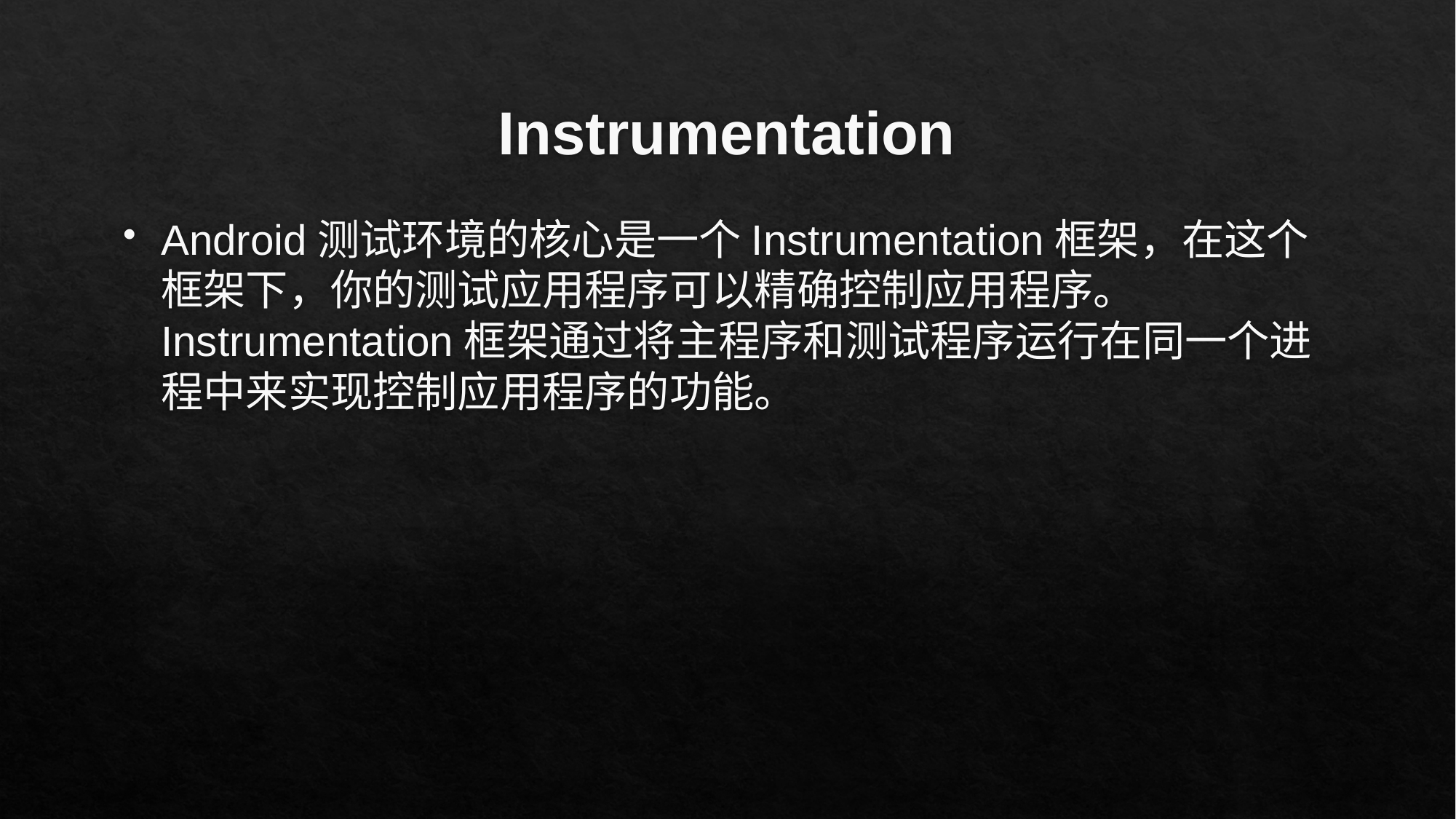

# Instrumentation
Android测试环境的核心是一个Instrumentation框架，在这个框架下，你的测试应用程序可以精确控制应用程序。 Instrumentation框架通过将主程序和测试程序运行在同一个进程中来实现控制应用程序的功能。